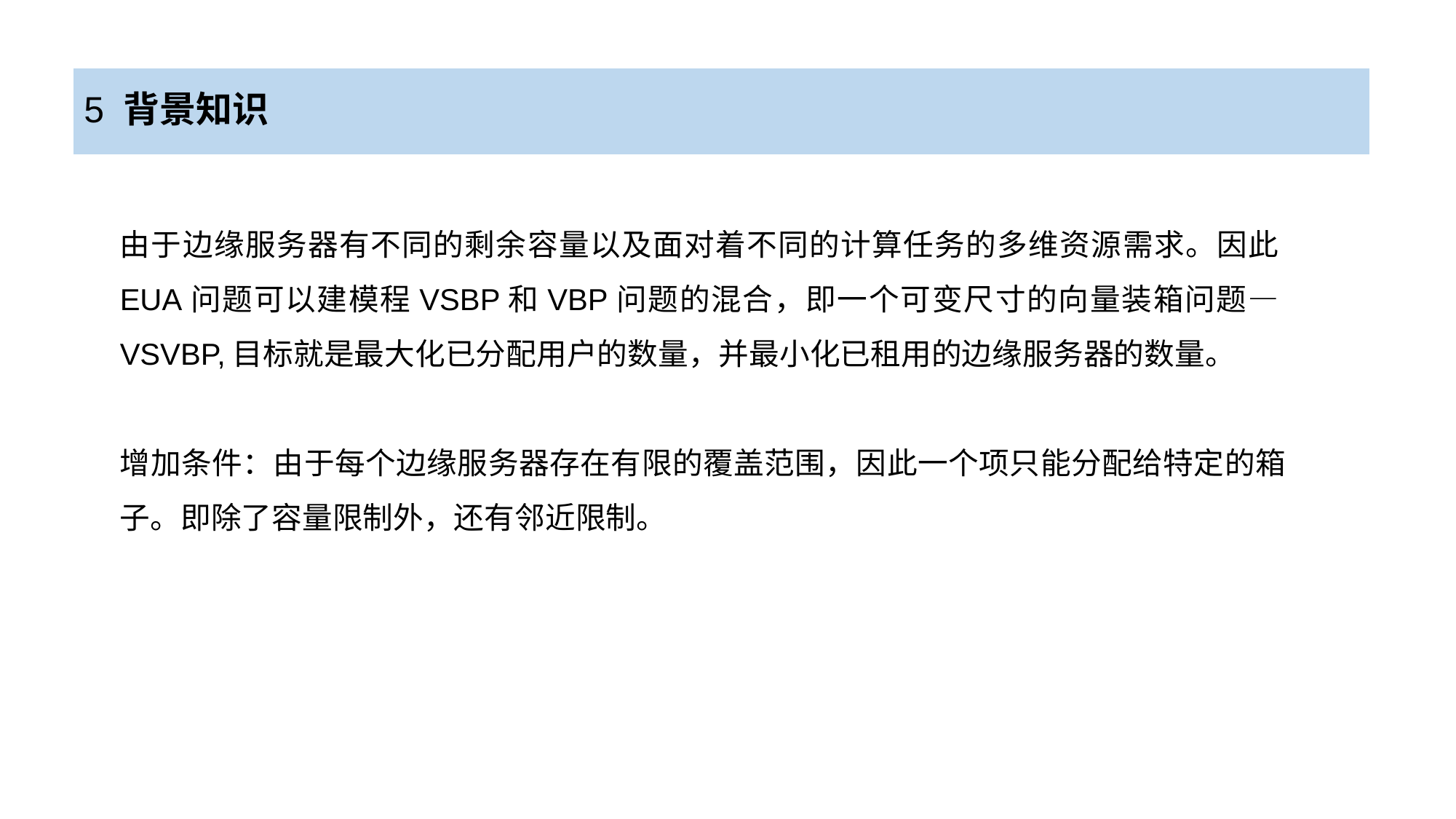

# 5 背景知识
由于边缘服务器有不同的剩余容量以及面对着不同的计算任务的多维资源需求。因此EUA问题可以建模程VSBP和VBP问题的混合，即一个可变尺寸的向量装箱问题—VSVBP,目标就是最大化已分配用户的数量，并最小化已租用的边缘服务器的数量。

增加条件：由于每个边缘服务器存在有限的覆盖范围，因此一个项只能分配给特定的箱子。即除了容量限制外，还有邻近限制。